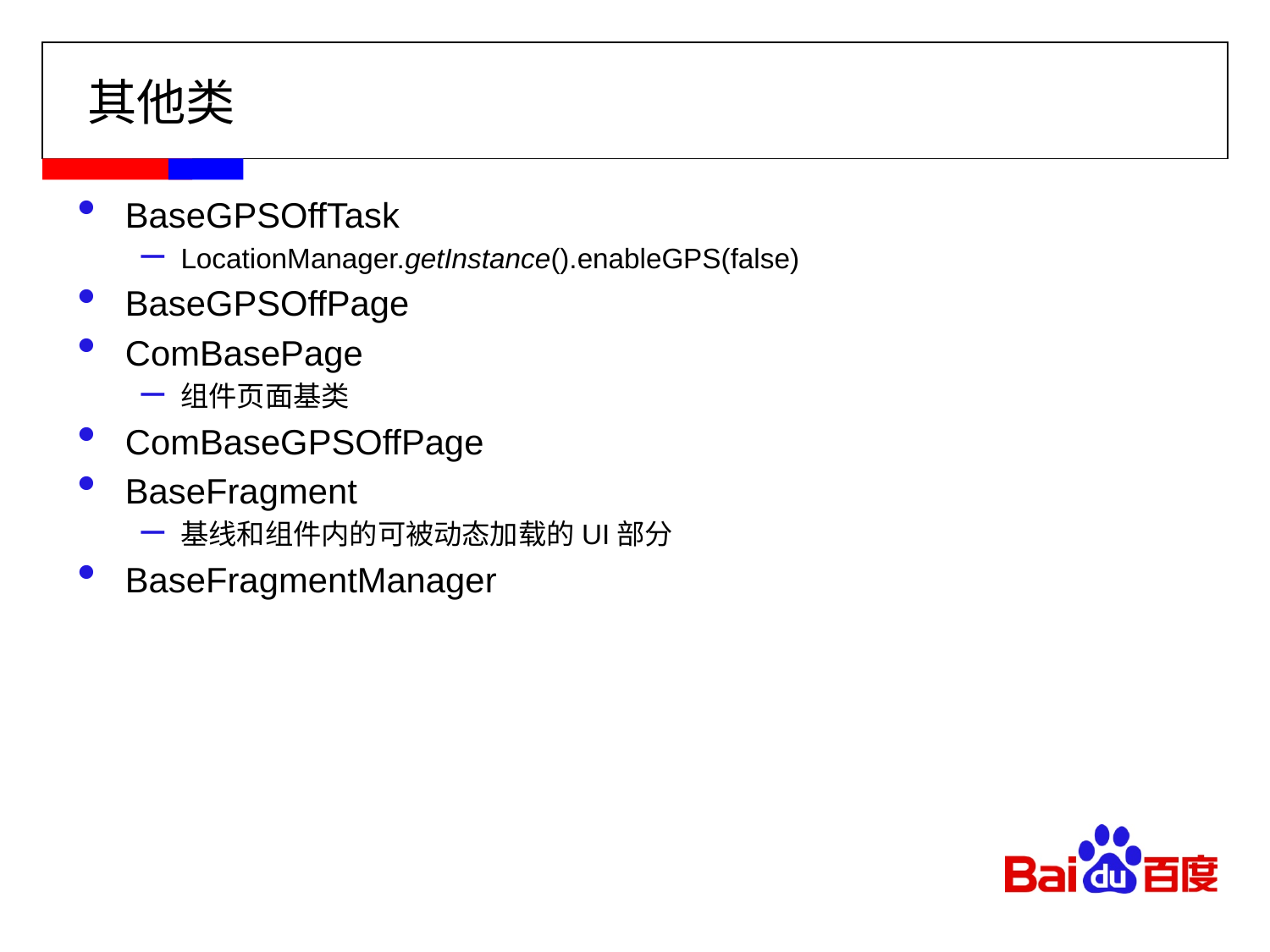

其他类

BaseGPSOffTask
LocationManager.getInstance().enableGPS(false)
BaseGPSOffPage
ComBasePage
组件页面基类
ComBaseGPSOffPage
BaseFragment
基线和组件内的可被动态加载的UI部分
BaseFragmentManager